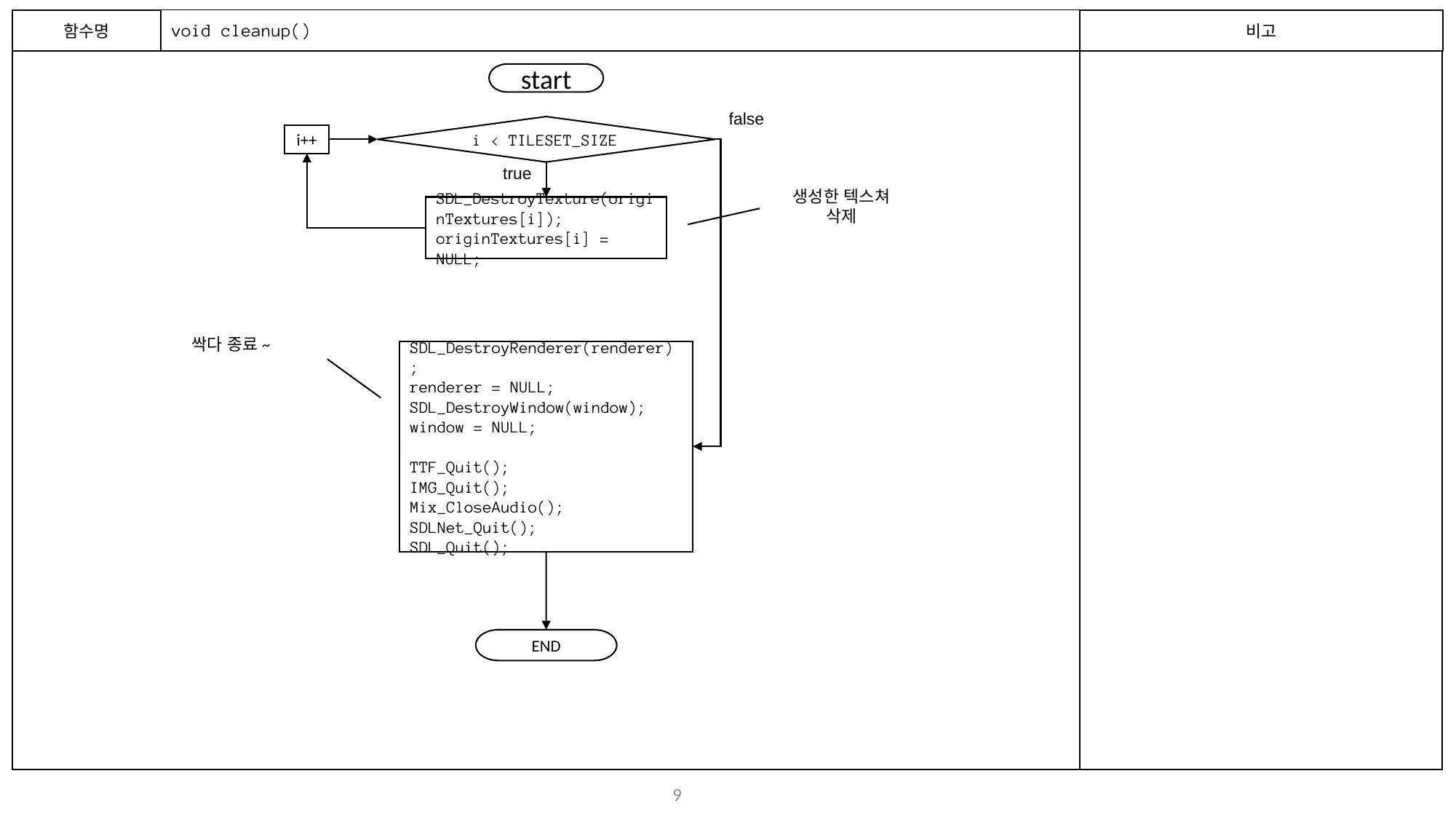

함수명
# void cleanup()
비고

start
false
i < TILESET_SIZE
i++
true
생성한 텍스쳐 삭제
SDL_DestroyTexture(originTextures[i]);
originTextures[i] = NULL;
싹다 종료~
SDL_DestroyRenderer(renderer);
renderer = NULL;
SDL_DestroyWindow(window);
window = NULL;
TTF_Quit();
IMG_Quit();
Mix_CloseAudio();
SDLNet_Quit();
SDL_Quit();
END
9